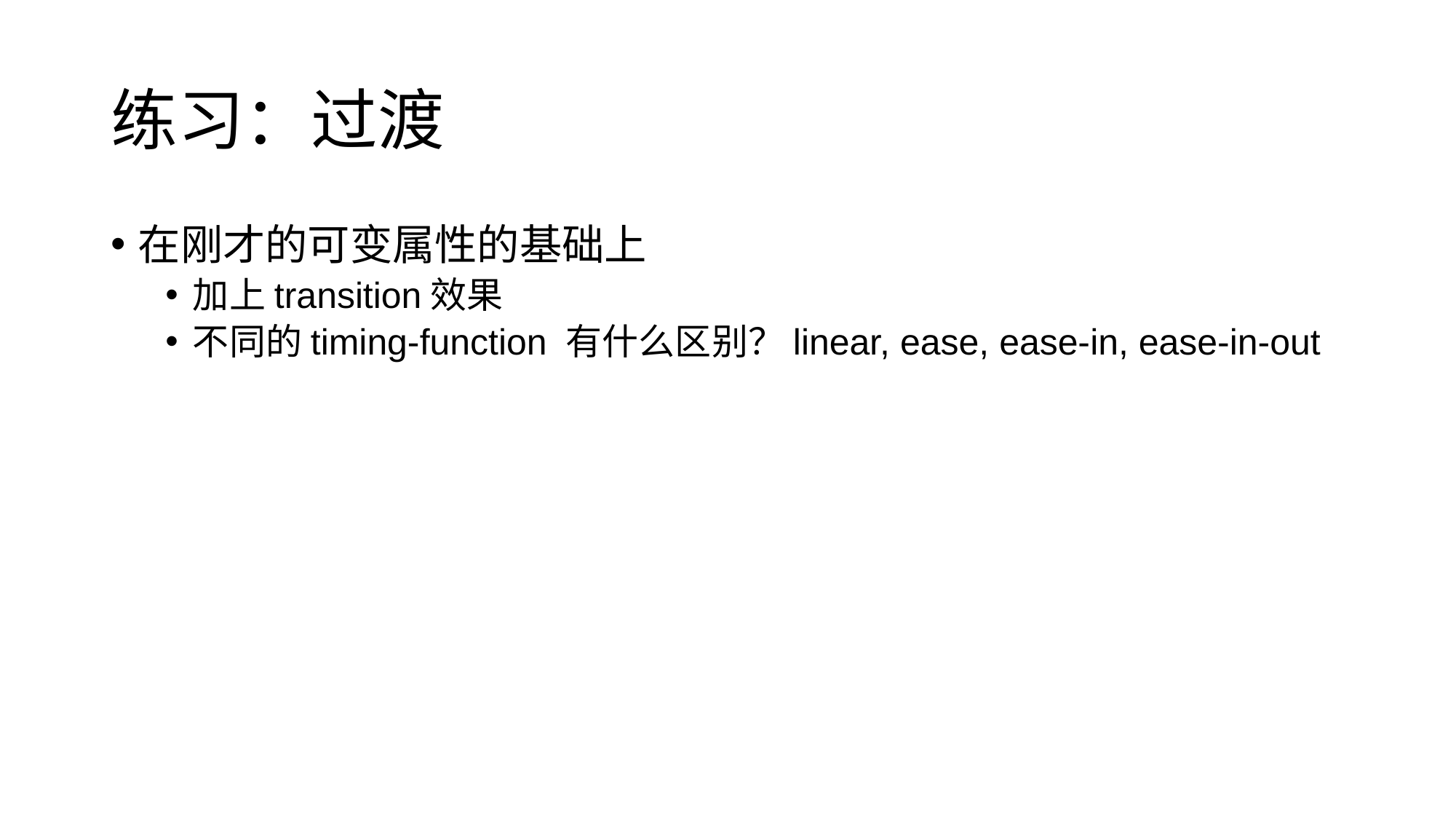

# 练习：过渡
在刚才的可变属性的基础上
加上transition效果
不同的timing-function 有什么区别？linear, ease, ease-in, ease-in-out